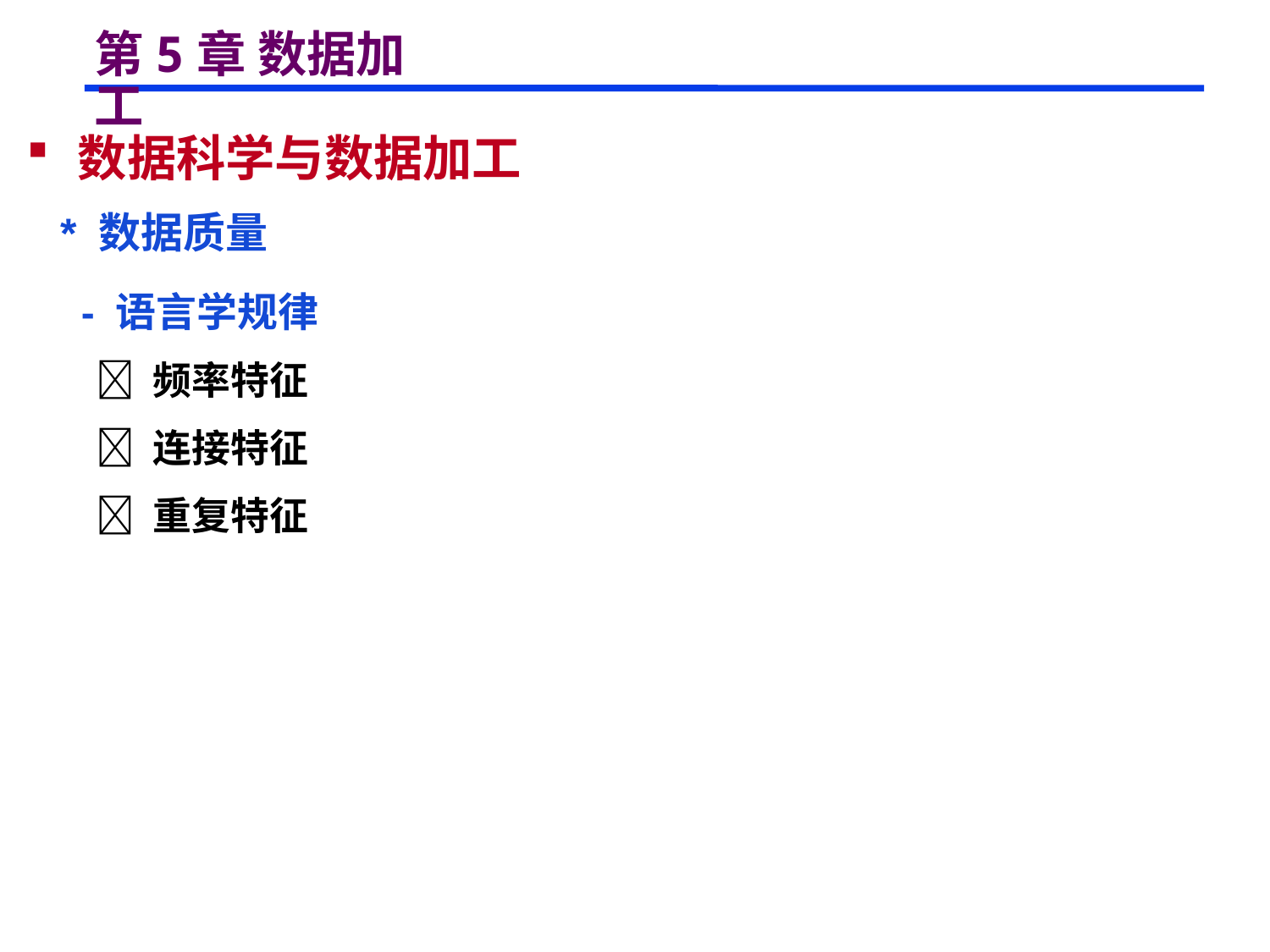

# 第5章 数据加工
 数据科学与数据加工
  * 数据质量
     - 语言学规律
        • 频率特征
        • 连接特征
        • 重复特征